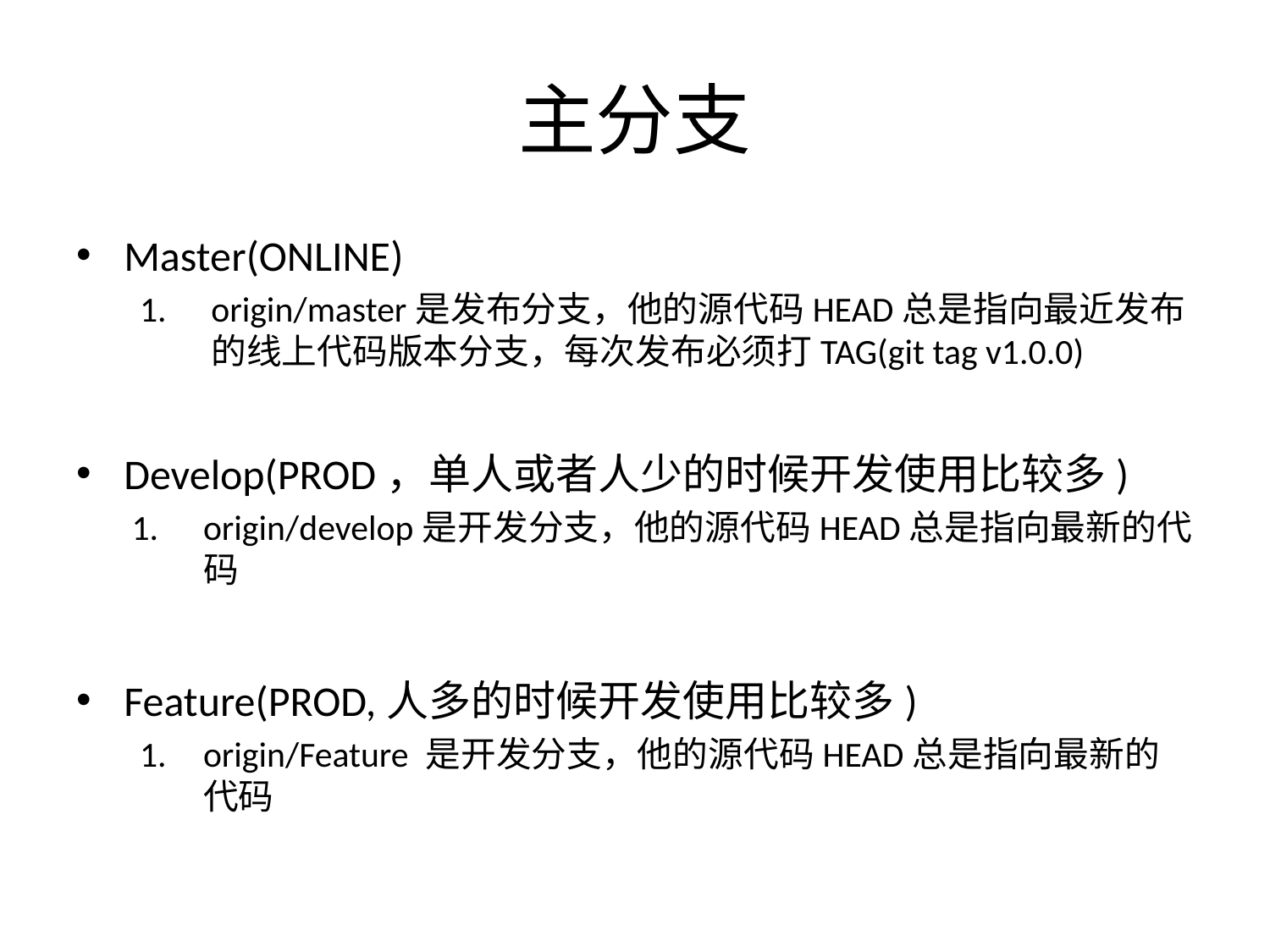

# 主分支
Master(ONLINE)
origin/master是发布分支，他的源代码HEAD总是指向最近发布的线上代码版本分支，每次发布必须打TAG(git tag v1.0.0)

Develop(PROD，单人或者人少的时候开发使用比较多)
origin/develop是开发分支，他的源代码HEAD总是指向最新的代码

Feature(PROD,人多的时候开发使用比较多)
origin/Feature 是开发分支，他的源代码HEAD总是指向最新的代码